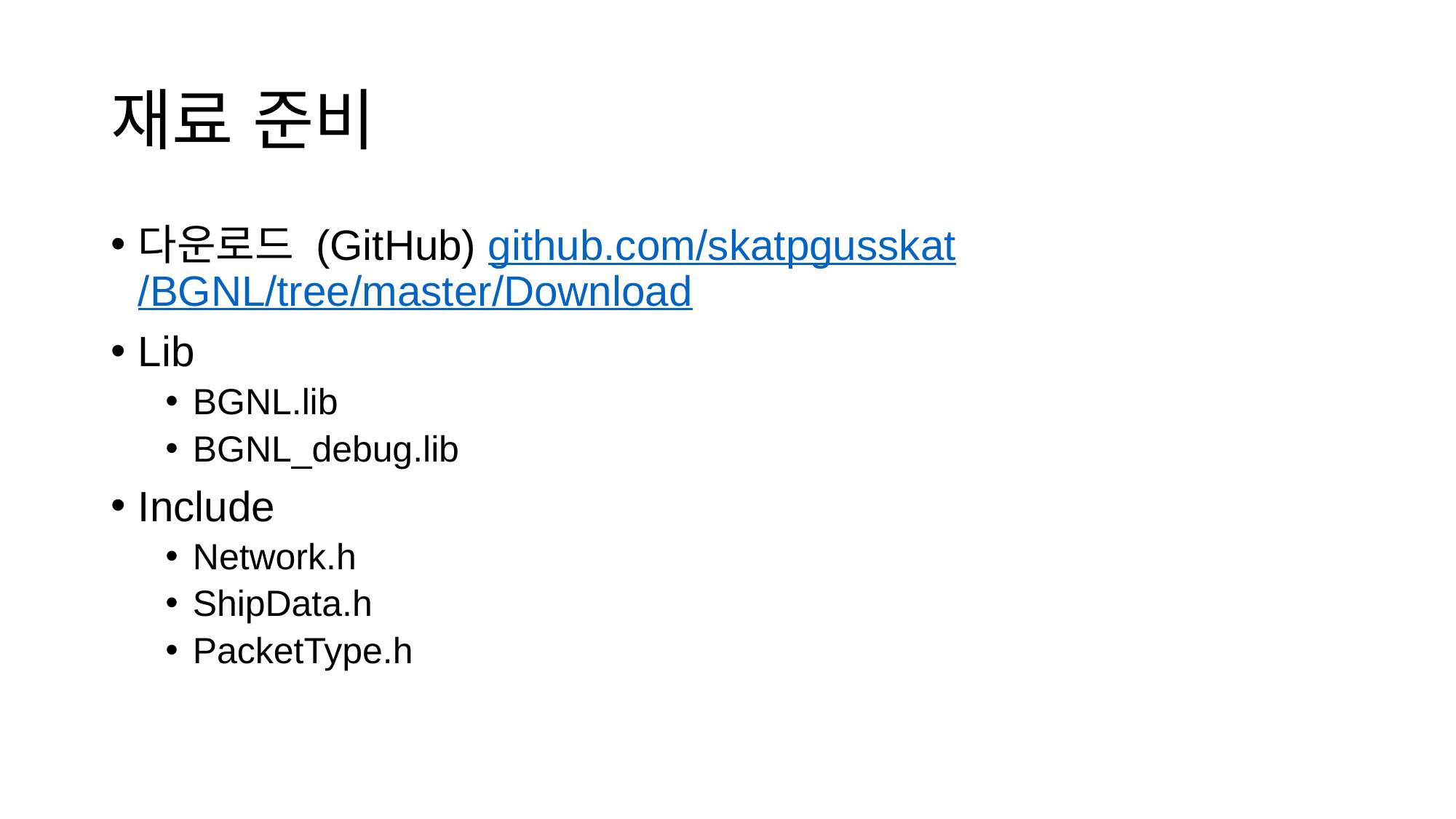

# 재료 준비
다운로드 (GitHub) github.com/skatpgusskat/BGNL/tree/master/Download
Lib
BGNL.lib
BGNL_debug.lib
Include
Network.h
ShipData.h
PacketType.h